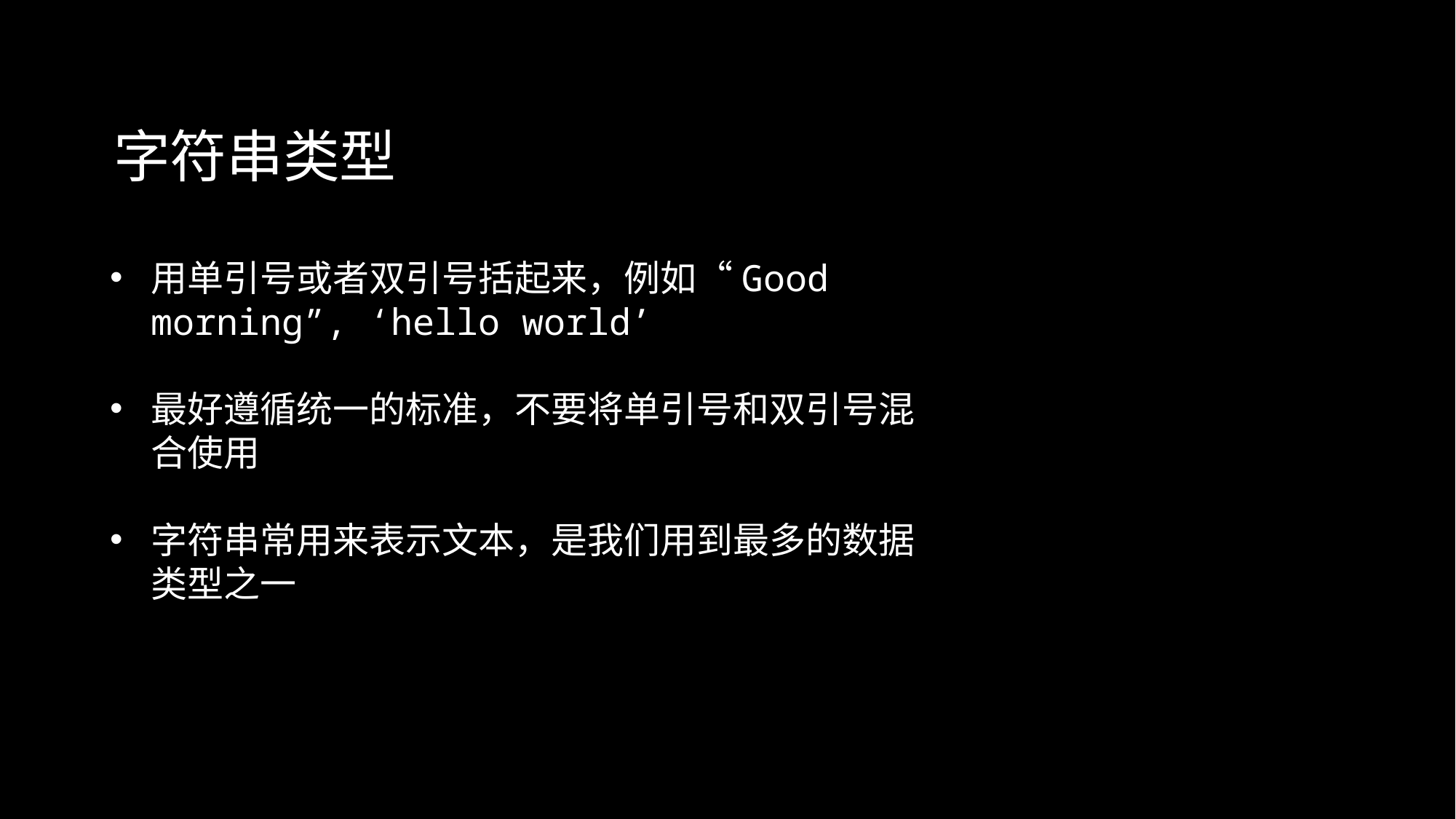

字符串类型

用单引号或者双引号括起来，例如“Good morning”, ‘hello world’

最好遵循统一的标准，不要将单引号和双引号混合使用

字符串常用来表示文本，是我们用到最多的数据类型之一